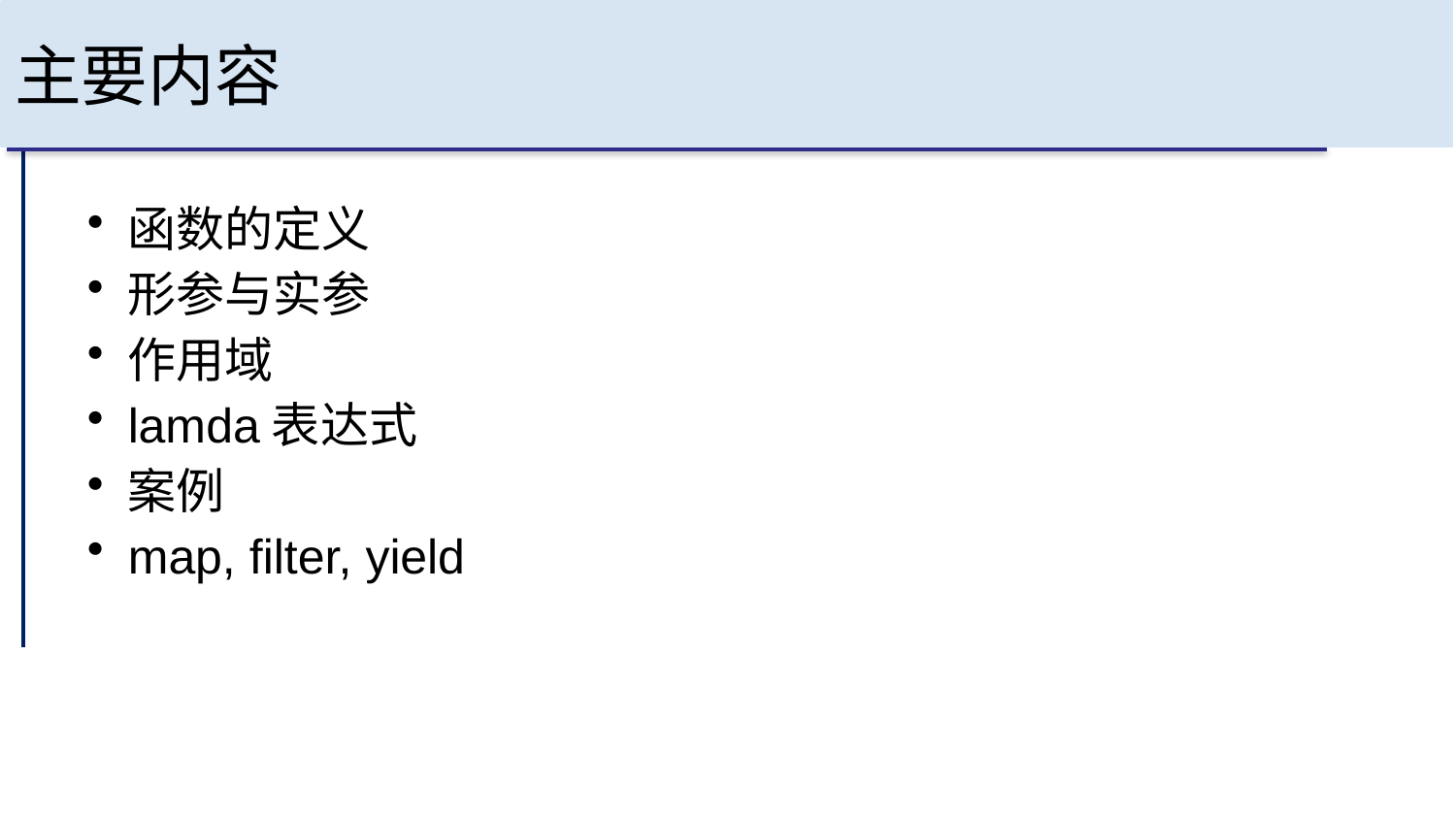

# 主要内容
函数的定义
形参与实参
作用域
lamda表达式
案例
map, filter, yield